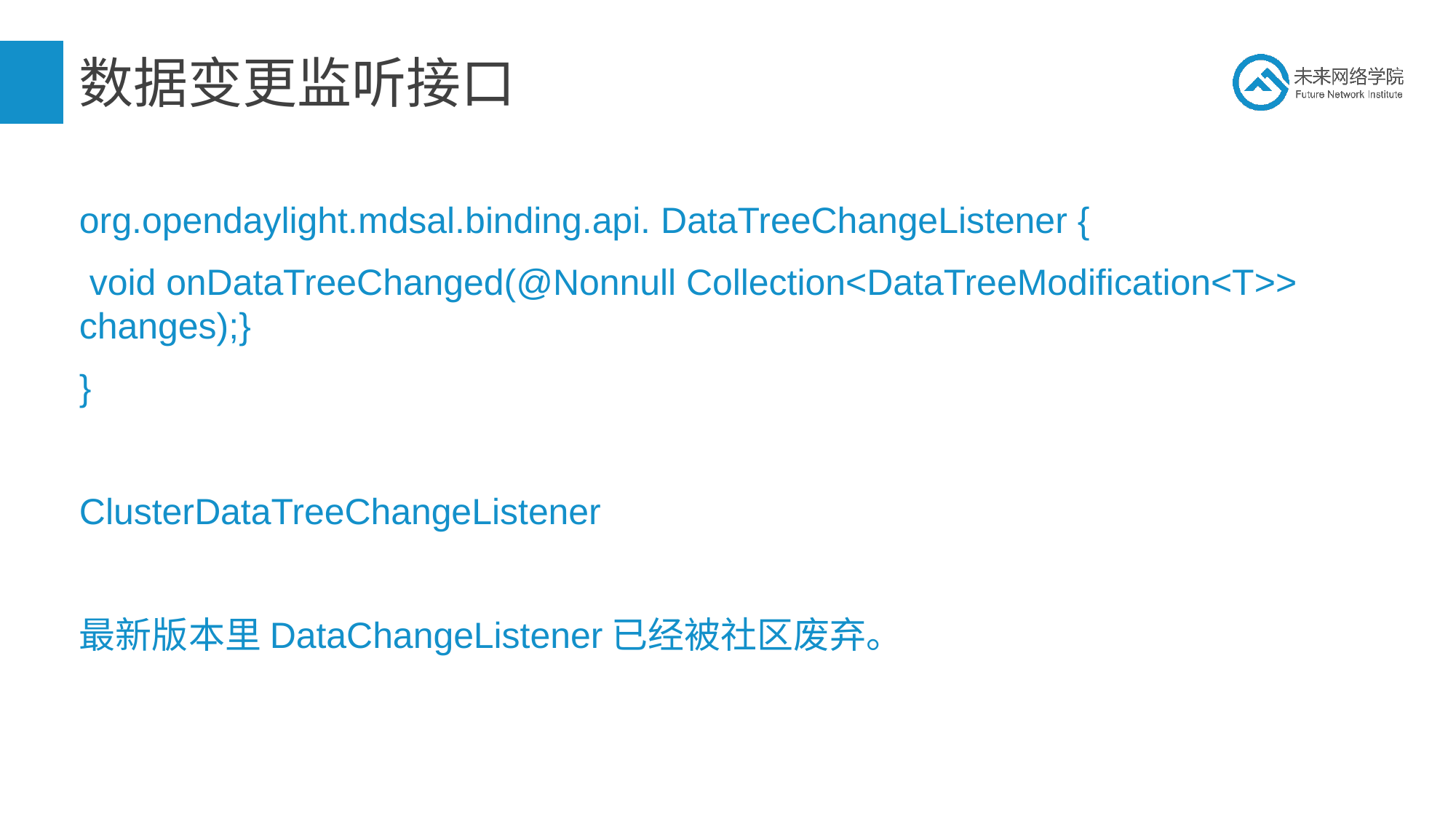

# 数据变更监听接口
org.opendaylight.mdsal.binding.api. DataTreeChangeListener {
 void onDataTreeChanged(@Nonnull Collection<DataTreeModification<T>> changes);}
}

ClusterDataTreeChangeListener

最新版本里DataChangeListener已经被社区废弃。